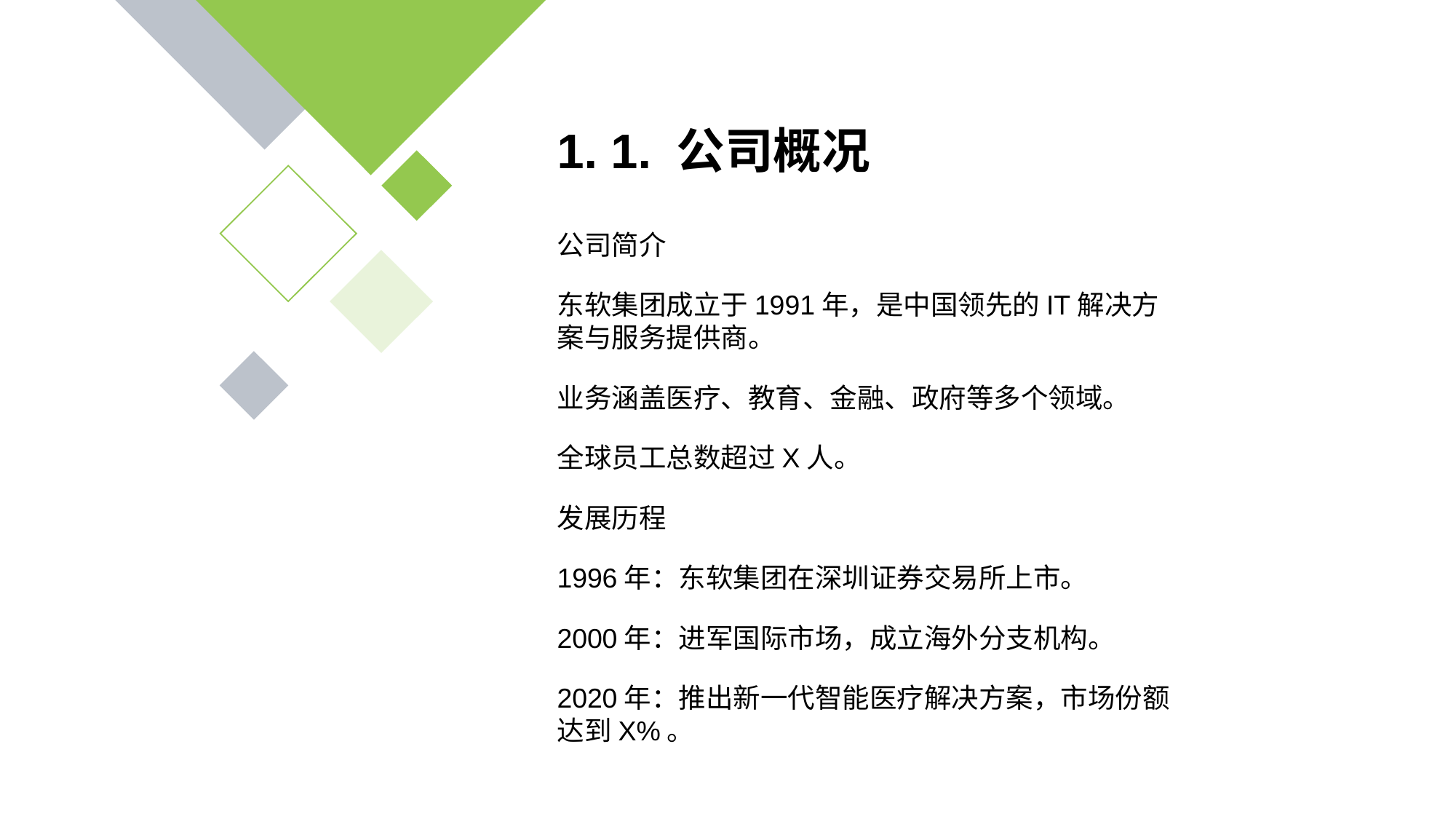

# 1. 1. 公司概况
公司简介
东软集团成立于1991年，是中国领先的IT解决方案与服务提供商。
业务涵盖医疗、教育、金融、政府等多个领域。
全球员工总数超过X人。
发展历程
1996年：东软集团在深圳证券交易所上市。
2000年：进军国际市场，成立海外分支机构。
2020年：推出新一代智能医疗解决方案，市场份额达到X%。